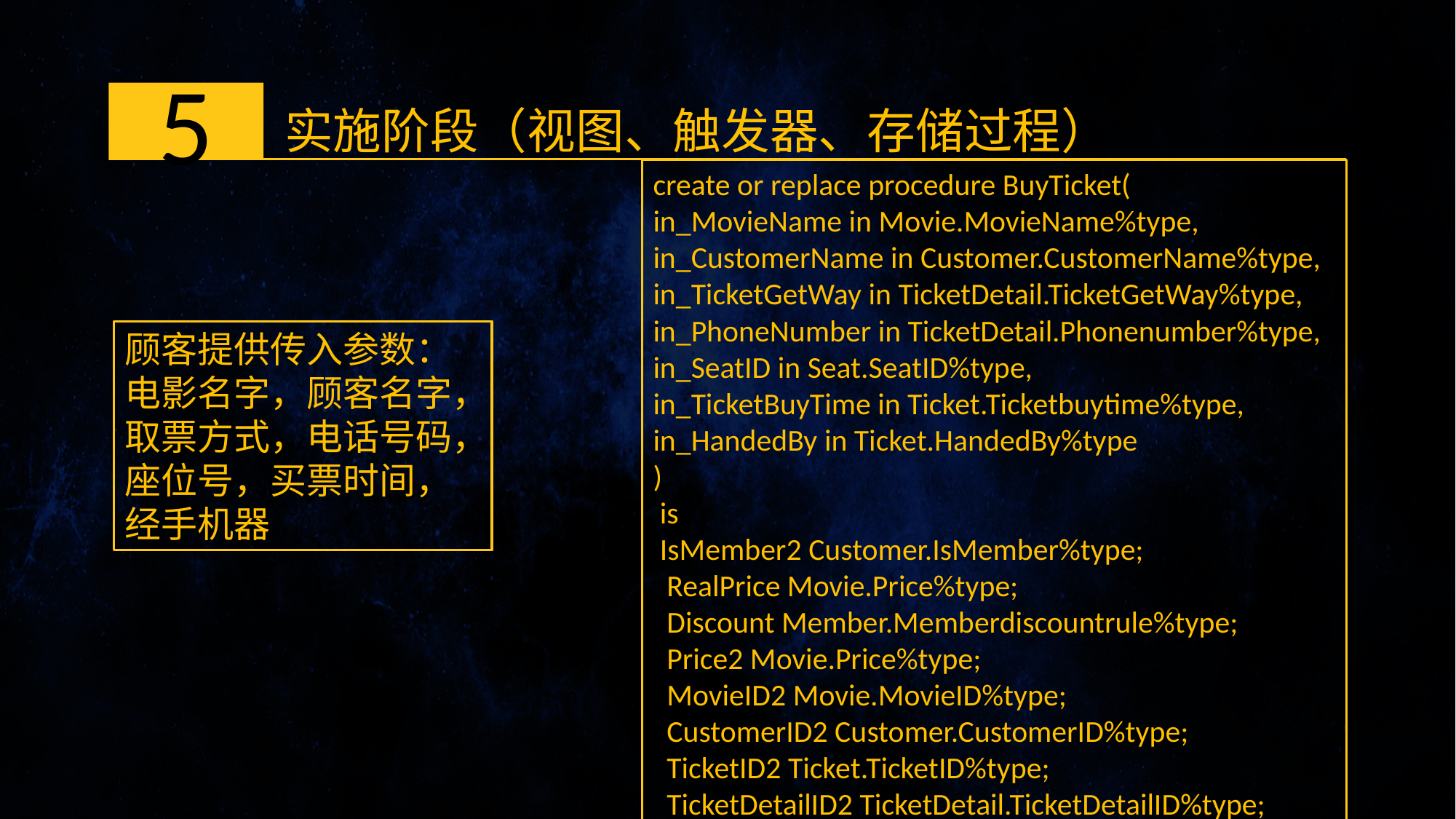

5
实施阶段（视图、触发器、存储过程）
create or replace procedure BuyTicket(
in_MovieName in Movie.MovieName%type,
in_CustomerName in Customer.CustomerName%type,
in_TicketGetWay in TicketDetail.TicketGetWay%type,
in_PhoneNumber in TicketDetail.Phonenumber%type,
in_SeatID in Seat.SeatID%type,
in_TicketBuyTime in Ticket.Ticketbuytime%type,
in_HandedBy in Ticket.HandedBy%type
)
 is
 IsMember2 Customer.IsMember%type;
  RealPrice Movie.Price%type;
  Discount Member.Memberdiscountrule%type;
  Price2 Movie.Price%type;
  MovieID2 Movie.MovieID%type;
  CustomerID2 Customer.CustomerID%type;
  TicketID2 Ticket.TicketID%type;
  TicketDetailID2 TicketDetail.TicketDetailID%type;
顾客提供传入参数：
电影名字，顾客名字，取票方式，电话号码，座位号，买票时间，经手机器